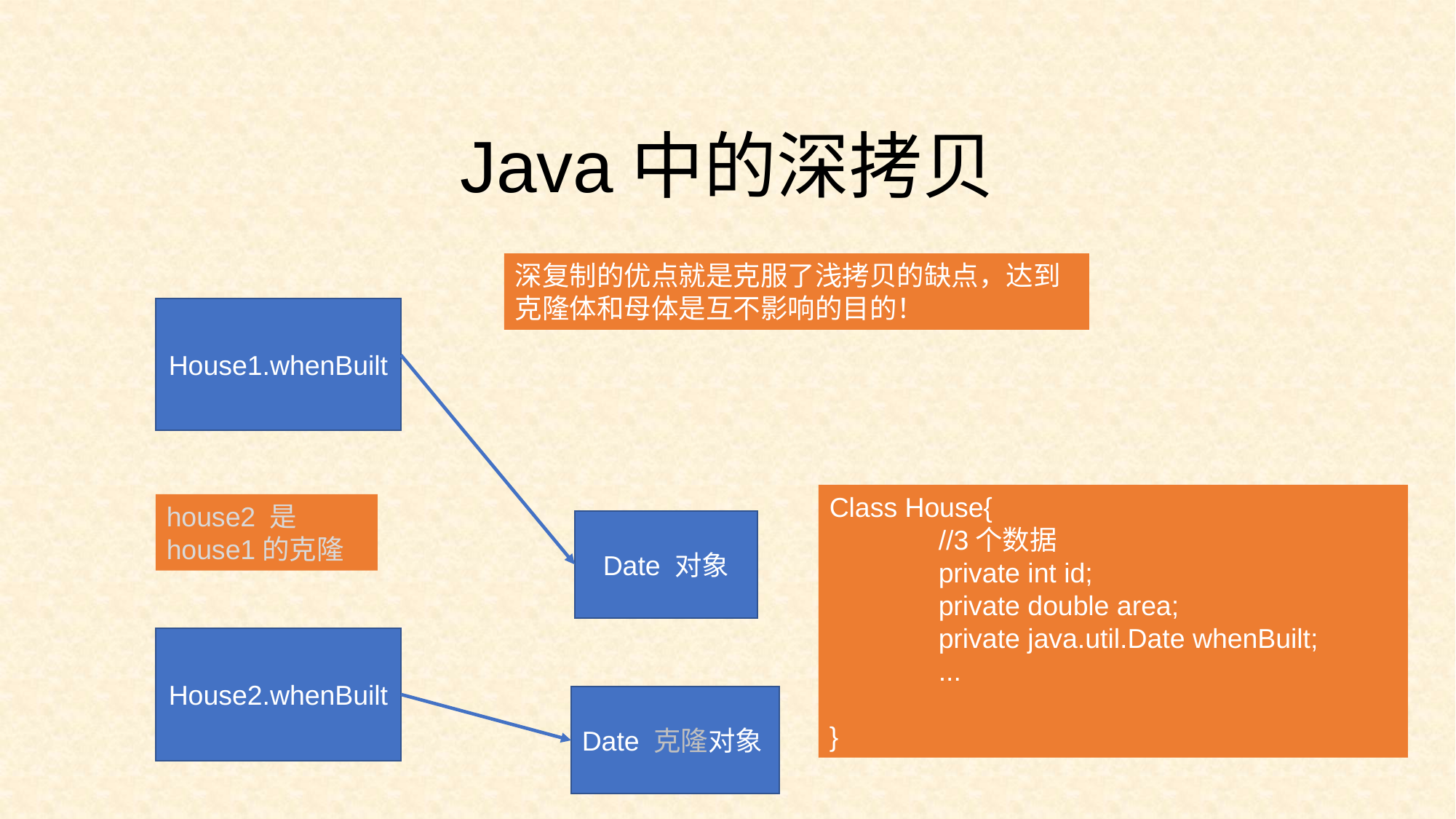

Java中的深拷贝
深复制的优点就是克服了浅拷贝的缺点，达到克隆体和母体是互不影响的目的！
House1.whenBuilt

Class House{
	//3个数据
	private int id;
	private double area;
	private java.util.Date whenBuilt;
	...

}
house2 是 house1的克隆
Date 对象
House2.whenBuilt
Date 克隆对象